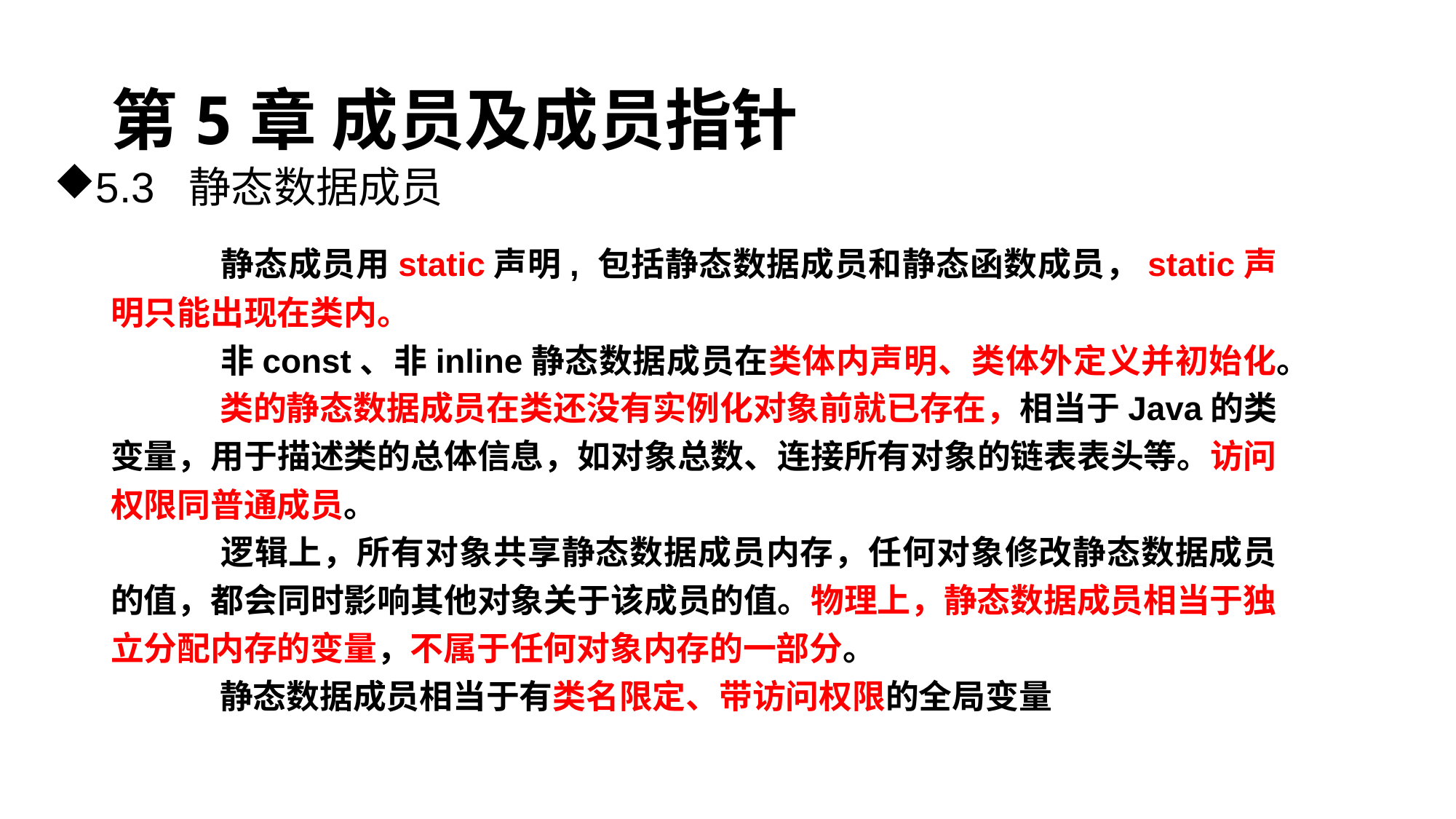

# 第5章 成员及成员指针
5.3  静态数据成员
	静态成员用static声明, 包括静态数据成员和静态函数成员，static声明只能出现在类内。
	非const、非inline静态数据成员在类体内声明、类体外定义并初始化。
	类的静态数据成员在类还没有实例化对象前就已存在，相当于Java的类变量，用于描述类的总体信息，如对象总数、连接所有对象的链表表头等。访问权限同普通成员。
	逻辑上，所有对象共享静态数据成员内存，任何对象修改静态数据成员的值，都会同时影响其他对象关于该成员的值。物理上，静态数据成员相当于独立分配内存的变量，不属于任何对象内存的一部分。
	静态数据成员相当于有类名限定、带访问权限的全局变量